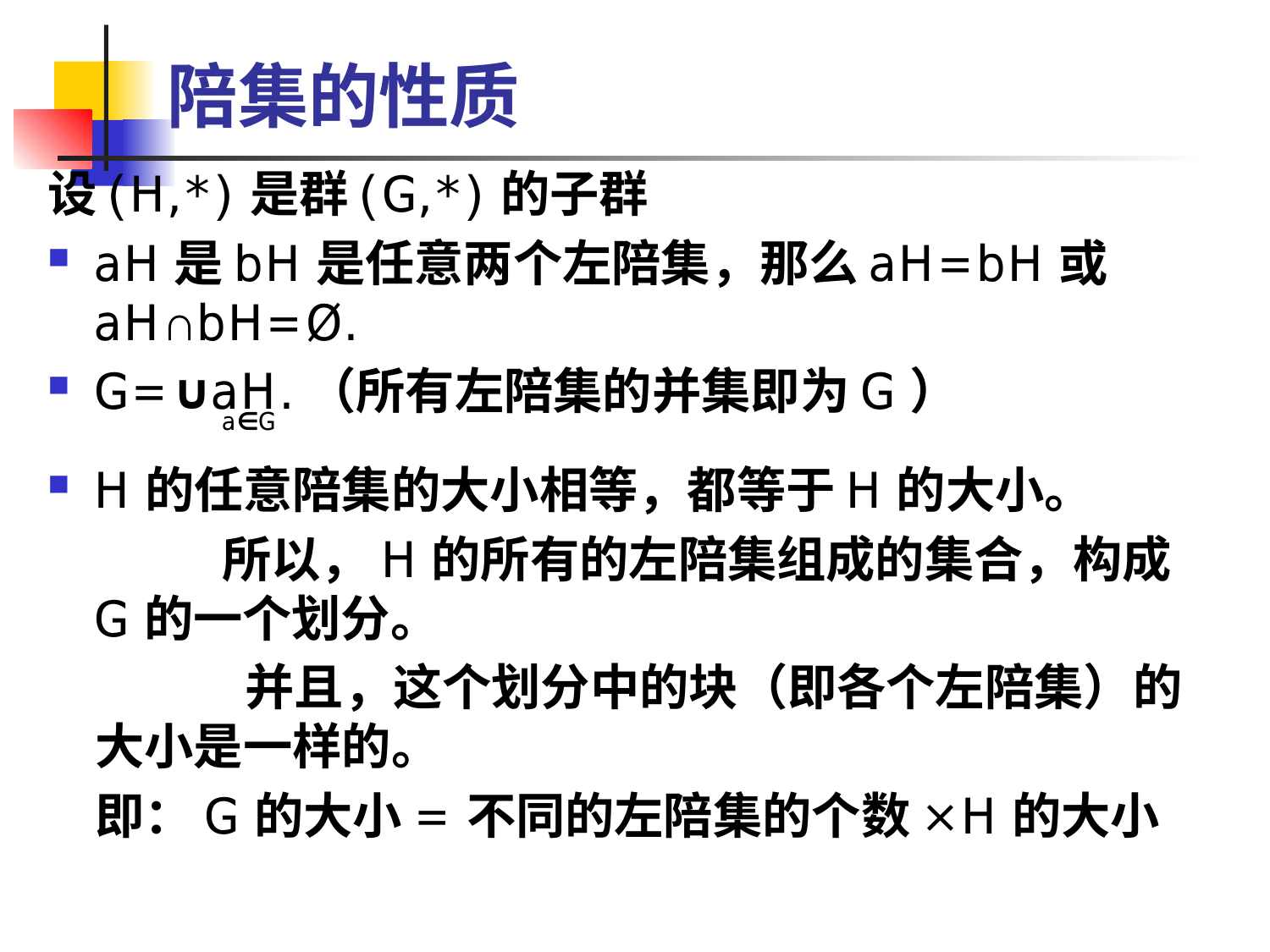

# 陪集的性质
设(H,*)是群(G,*)的子群
aH是bH是任意两个左陪集，那么aH=bH或aH∩bH=Ø.
G=∪aH.（所有左陪集的并集即为G）
		a∈G
H的任意陪集的大小相等，都等于H的大小。
		所以，H的所有的左陪集组成的集合，构成G的一个划分。
		 并且，这个划分中的块（即各个左陪集）的大小是一样的。
	即：G的大小=不同的左陪集的个数×H的大小